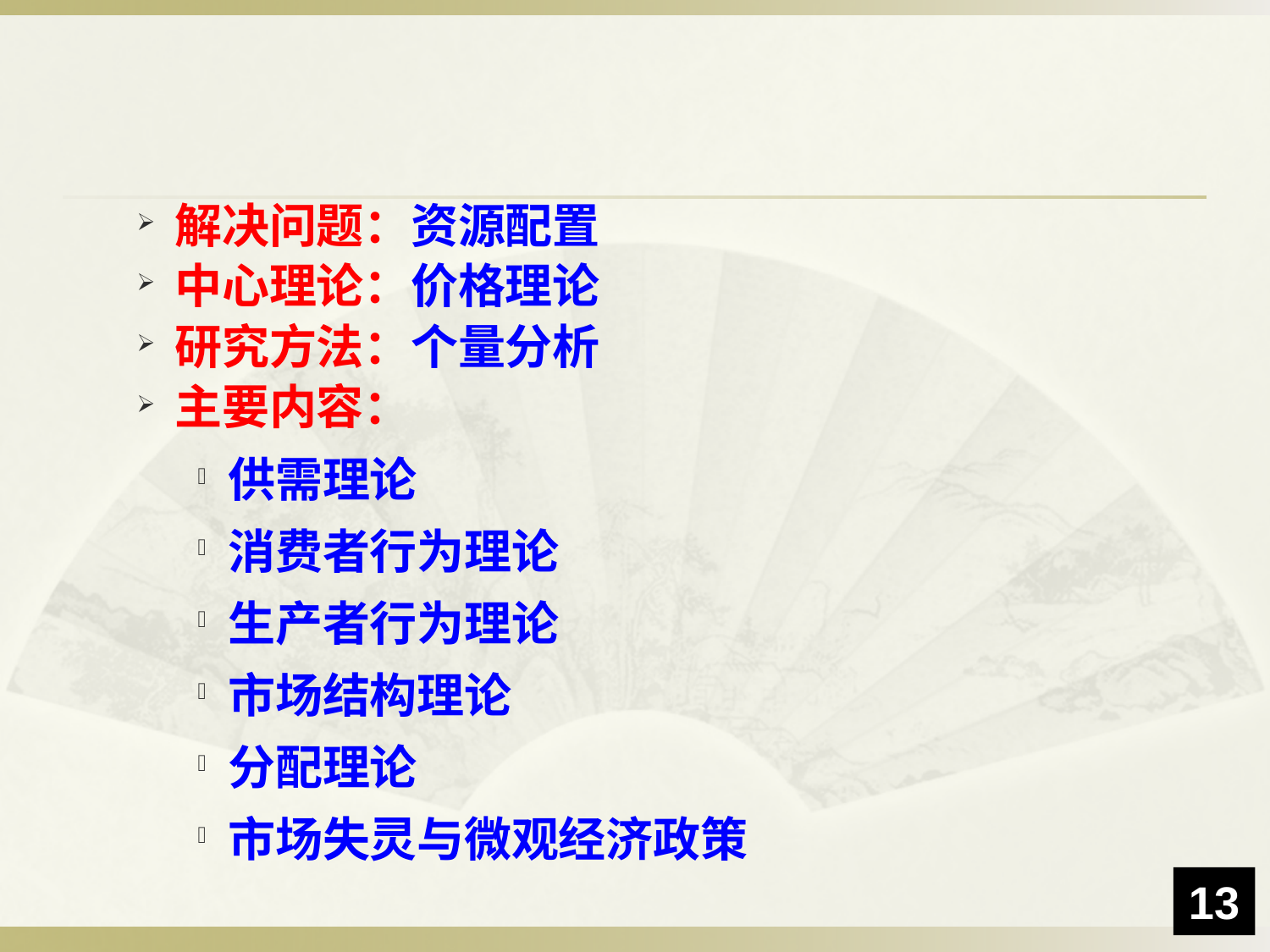

解决问题：资源配置
中心理论：价格理论
研究方法：个量分析
主要内容：
供需理论
消费者行为理论
生产者行为理论
市场结构理论
分配理论
市场失灵与微观经济政策
13